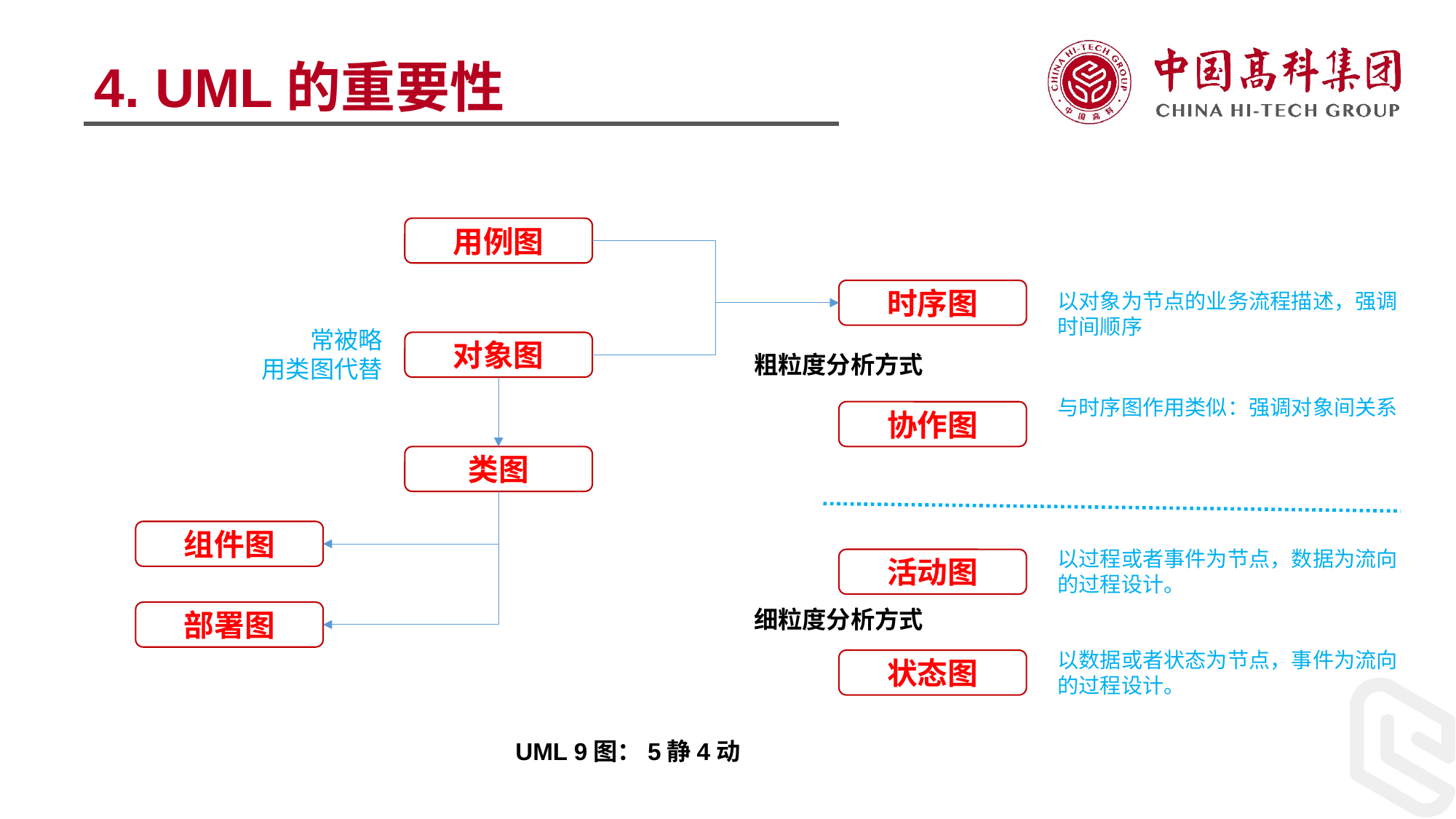

4. UML的重要性
用例图
时序图
以对象为节点的业务流程描述，强调时间顺序
常被略
用类图代替
对象图
粗粒度分析方式
与时序图作用类似：强调对象间关系
协作图
类图
组件图
以过程或者事件为节点，数据为流向的过程设计。
活动图
细粒度分析方式
部署图
以数据或者状态为节点，事件为流向的过程设计。
状态图
UML 9图：5静4动